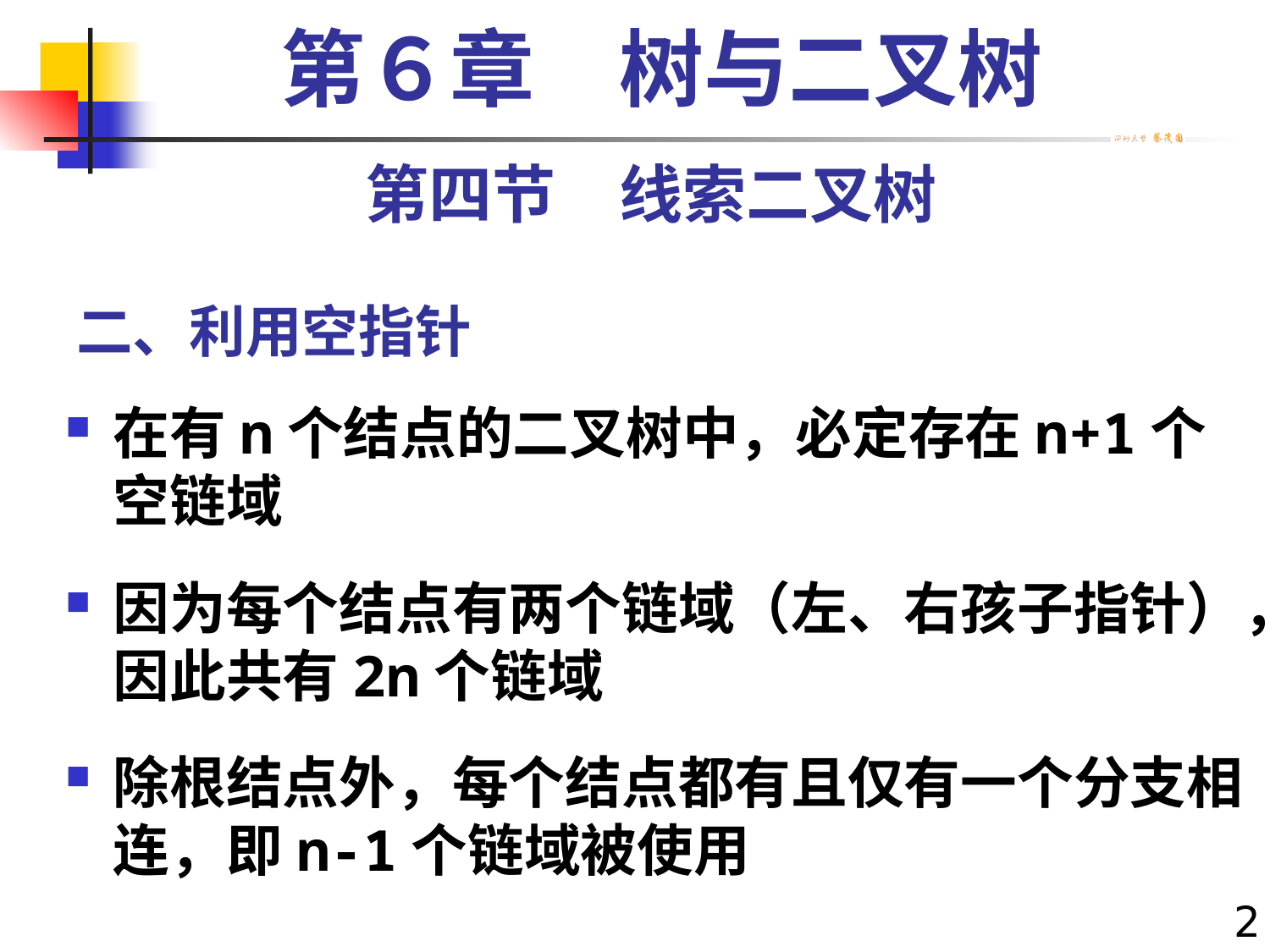

第６章　树与二叉树
第四节　线索二叉树
# 二、利用空指针
在有n个结点的二叉树中，必定存在n+1个空链域
因为每个结点有两个链域（左、右孩子指针），因此共有2n个链域
除根结点外，每个结点都有且仅有一个分支相连，即n-1个链域被使用
2